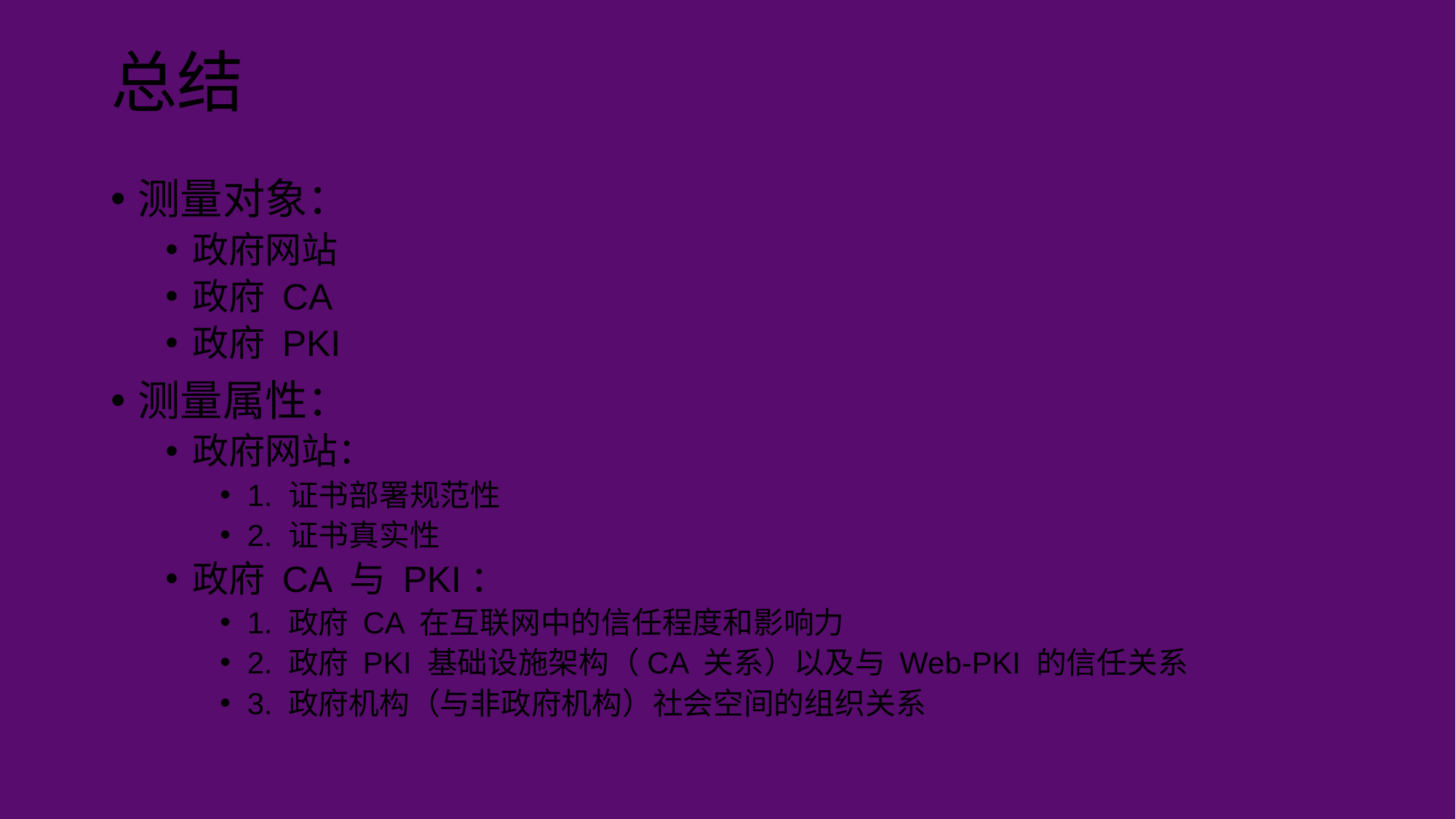

# 总结
测量对象：
政府网站
政府 CA
政府 PKI
测量属性：
政府网站：
1. 证书部署规范性
2. 证书真实性
政府 CA 与 PKI：
1. 政府 CA 在互联网中的信任程度和影响力
2. 政府 PKI 基础设施架构（CA 关系）以及与 Web-PKI 的信任关系
3. 政府机构（与非政府机构）社会空间的组织关系